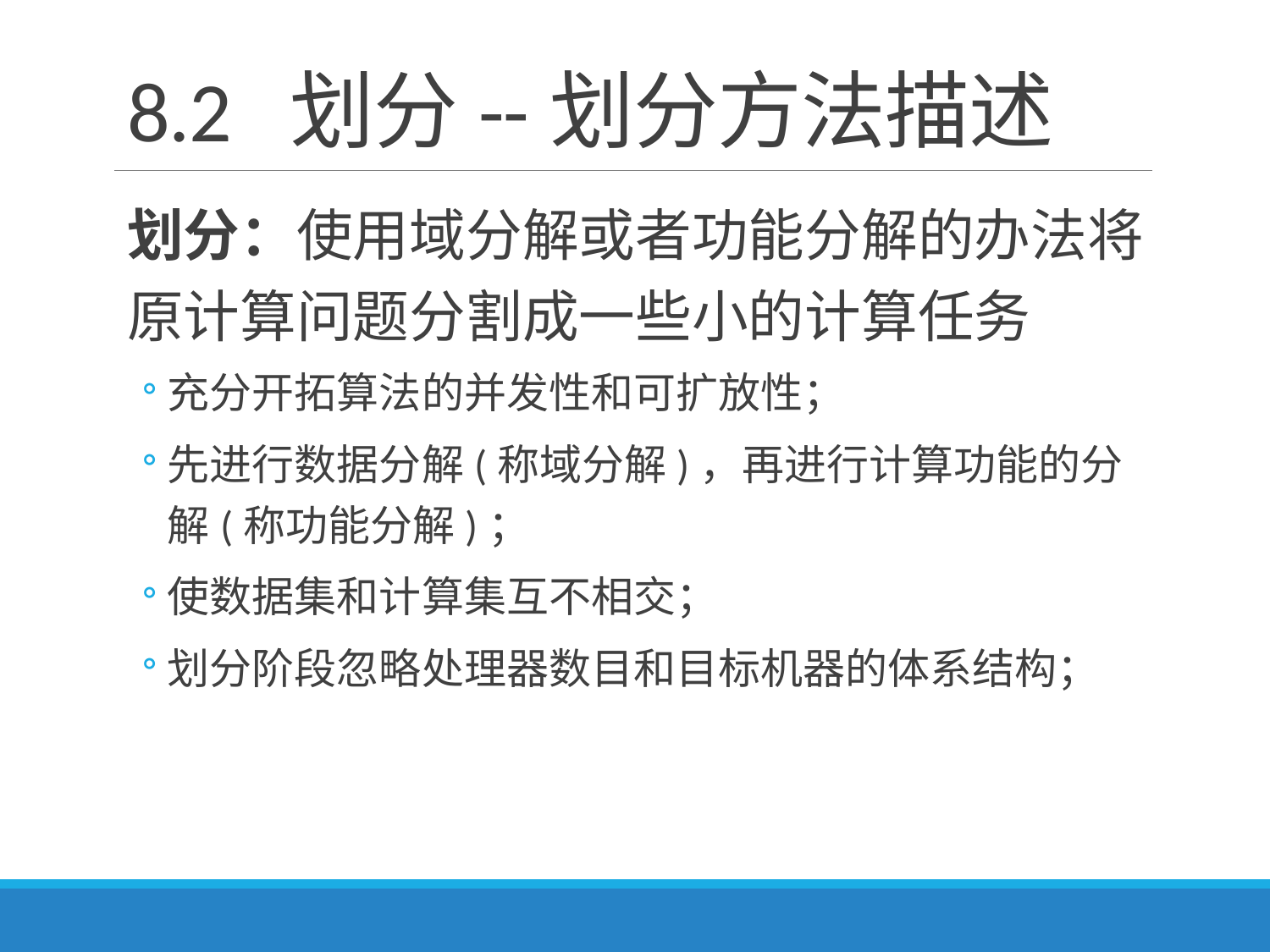

# 8.2  划分--划分方法描述

划分：使用域分解或者功能分解的办法将原计算问题分割成一些小的计算任务
充分开拓算法的并发性和可扩放性；
先进行数据分解(称域分解)，再进行计算功能的分解(称功能分解)；
使数据集和计算集互不相交；
划分阶段忽略处理器数目和目标机器的体系结构；